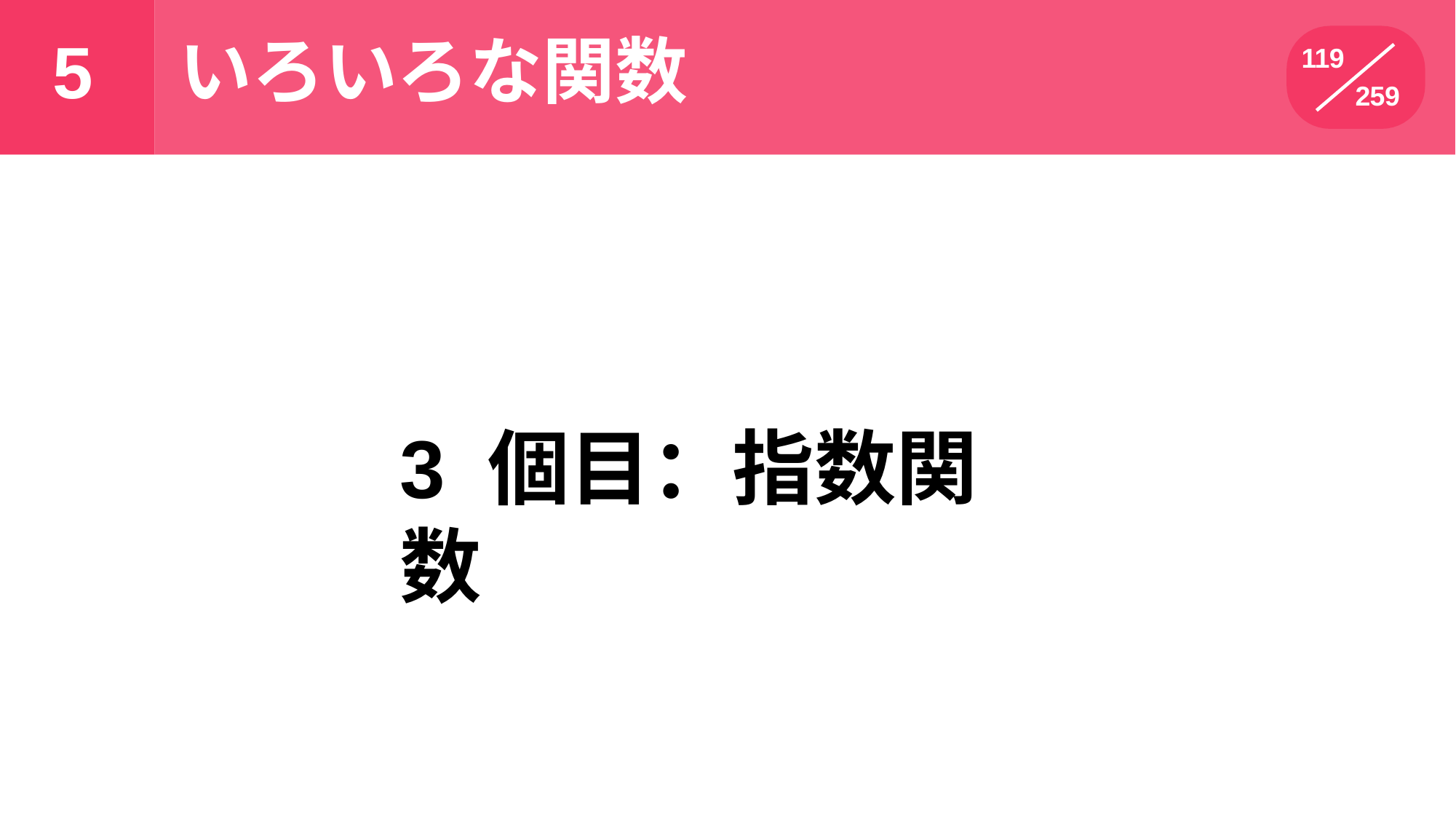

いろいろな関数
# 5
119
259
3 個目：指数関数